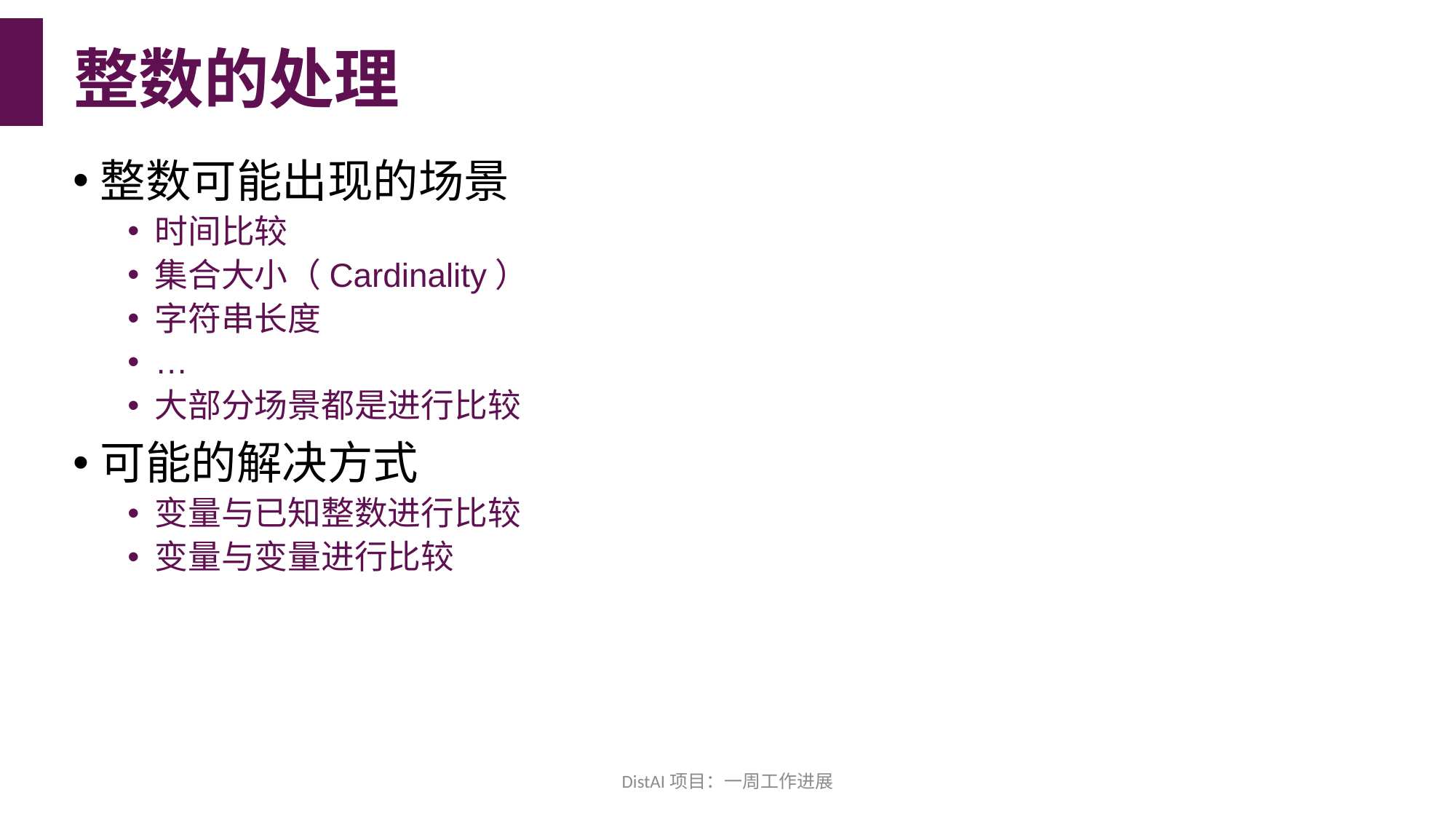

# 整数的处理
整数可能出现的场景
时间比较
集合大小（Cardinality）
字符串长度
…
大部分场景都是进行比较
可能的解决方式
变量与已知整数进行比较
变量与变量进行比较

DistAI项目：一周工作进展